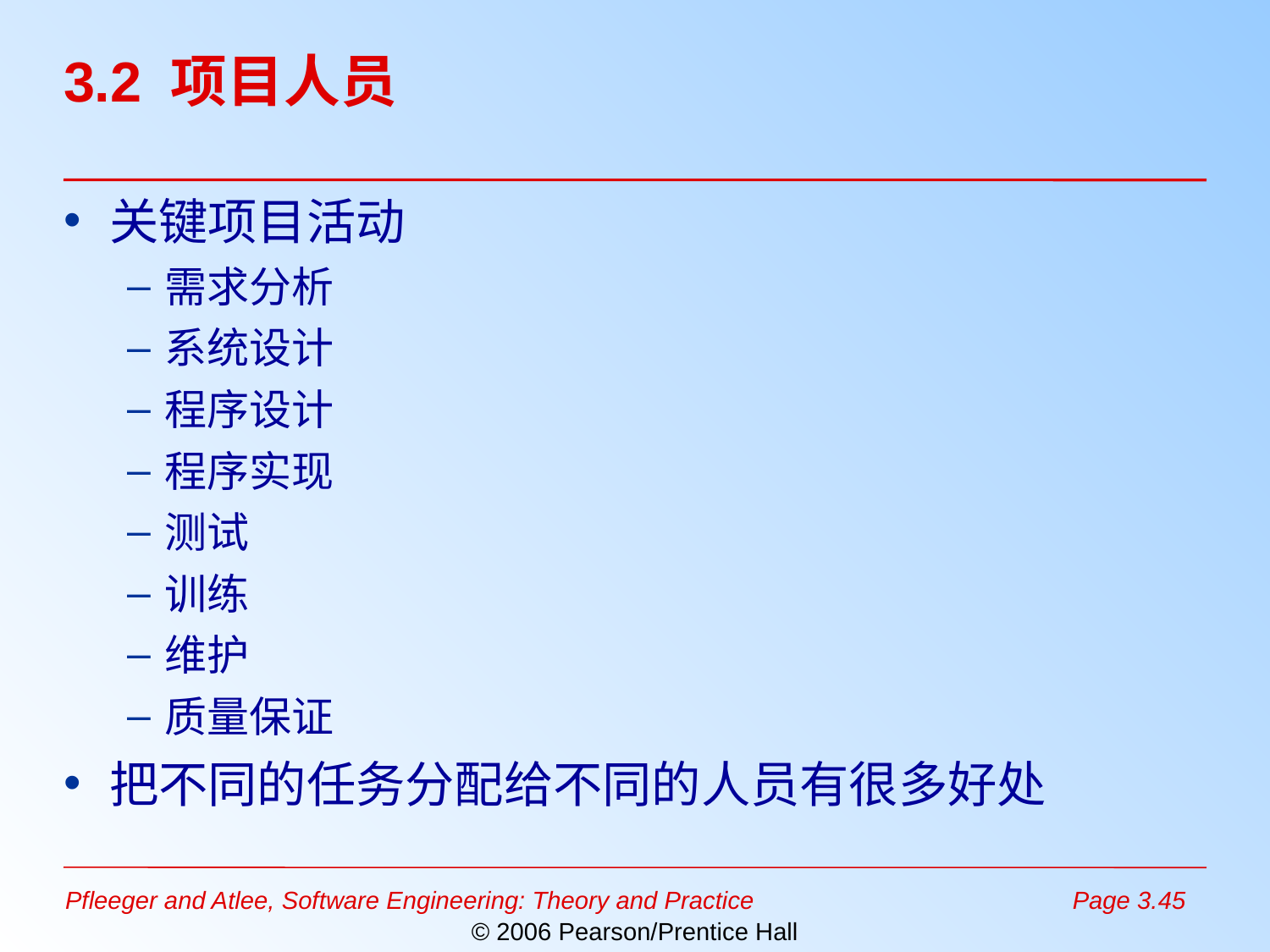

# 3.2 项目人员
关键项目活动
需求分析
系统设计
程序设计
程序实现
测试
训练
维护
质量保证
把不同的任务分配给不同的人员有很多好处